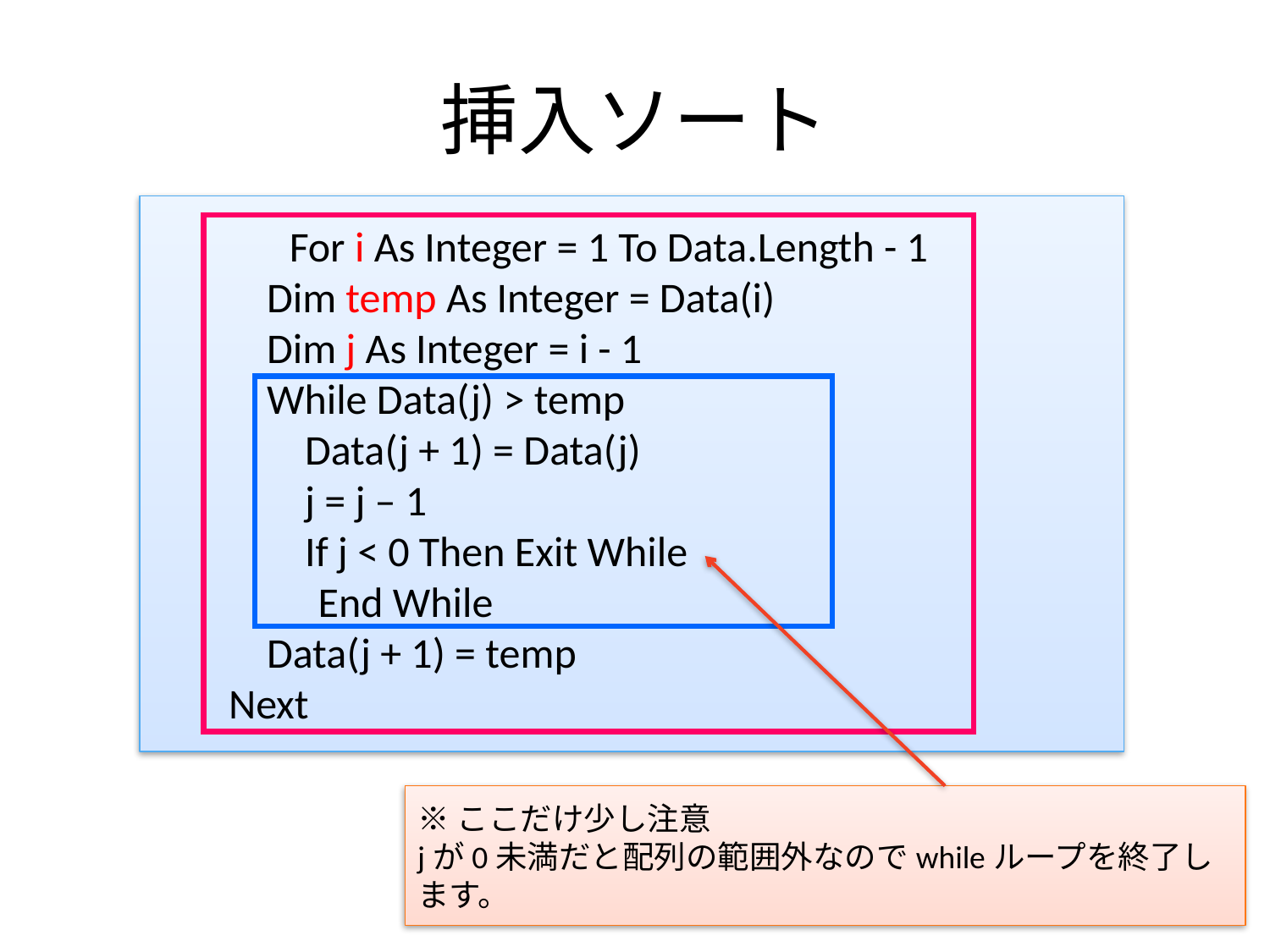

# 挿入ソート
　　　For i As Integer = 1 To Data.Length - 1
            Dim temp As Integer = Data(i)
            Dim j As Integer = i - 1
            While Data(j) > temp
                Data(j + 1) = Data(j)
                j = j – 1
                If j < 0 Then Exit While
　　　   End While
            Data(j + 1) = temp
        Next

※ここだけ少し注意
jが0未満だと配列の範囲外なのでwhileループを終了します。